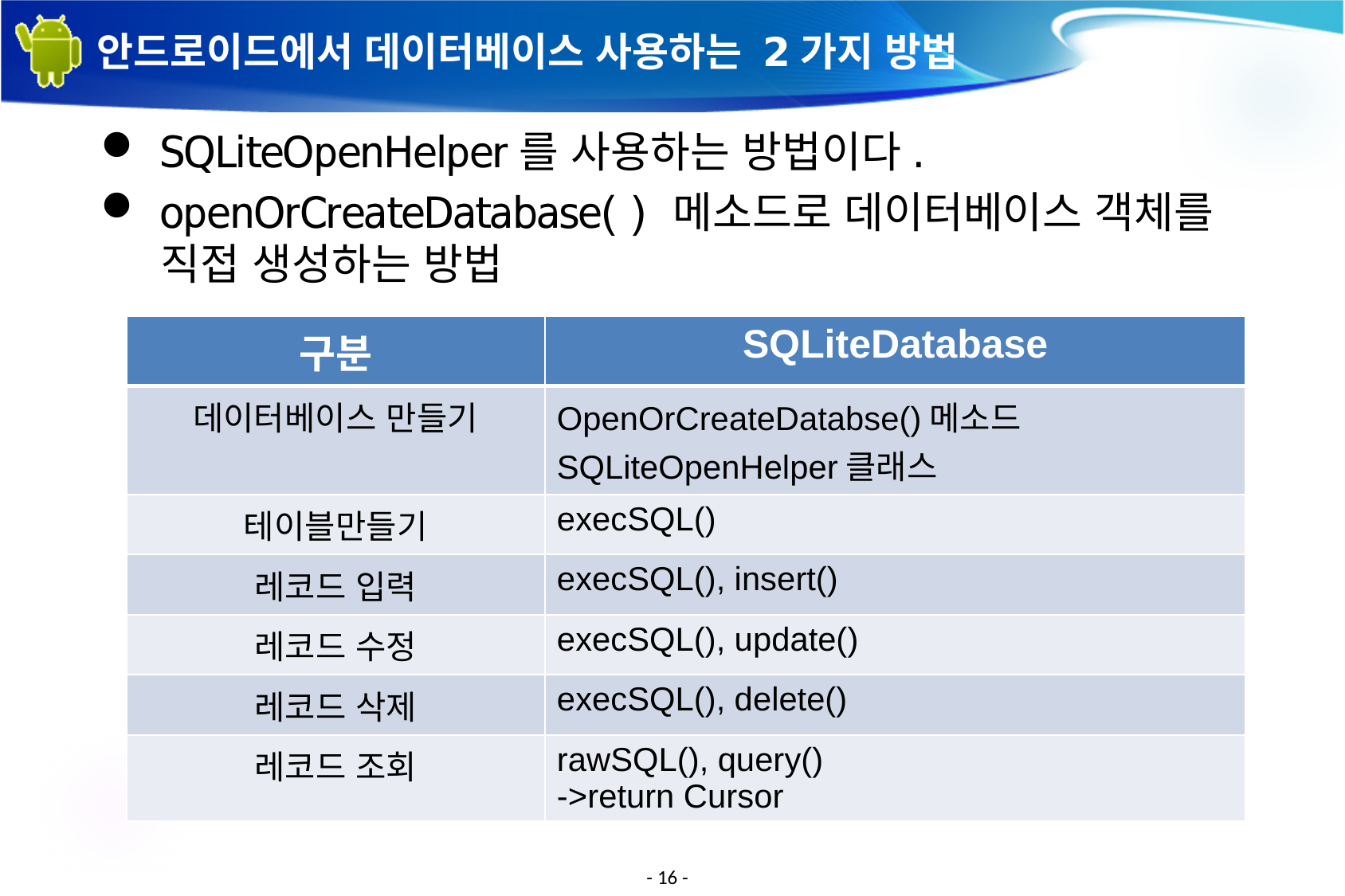

# 안드로이드에서 데이터베이스 사용하는 2가지 방법
SQLiteOpenHelper를 사용하는 방법이다.
openOrCreateDatabase( ) 메소드로 데이터베이스 객체를 직접 생성하는 방법
| 구분 | SQLiteDatabase |
| --- | --- |
| 데이터베이스 만들기 | OpenOrCreateDatabse()메소드 SQLiteOpenHelper클래스 |
| 테이블만들기 | execSQL() |
| 레코드 입력 | execSQL(), insert() |
| 레코드 수정 | execSQL(), update() |
| 레코드 삭제 | execSQL(), delete() |
| 레코드 조회 | rawSQL(), query() ->return Cursor |